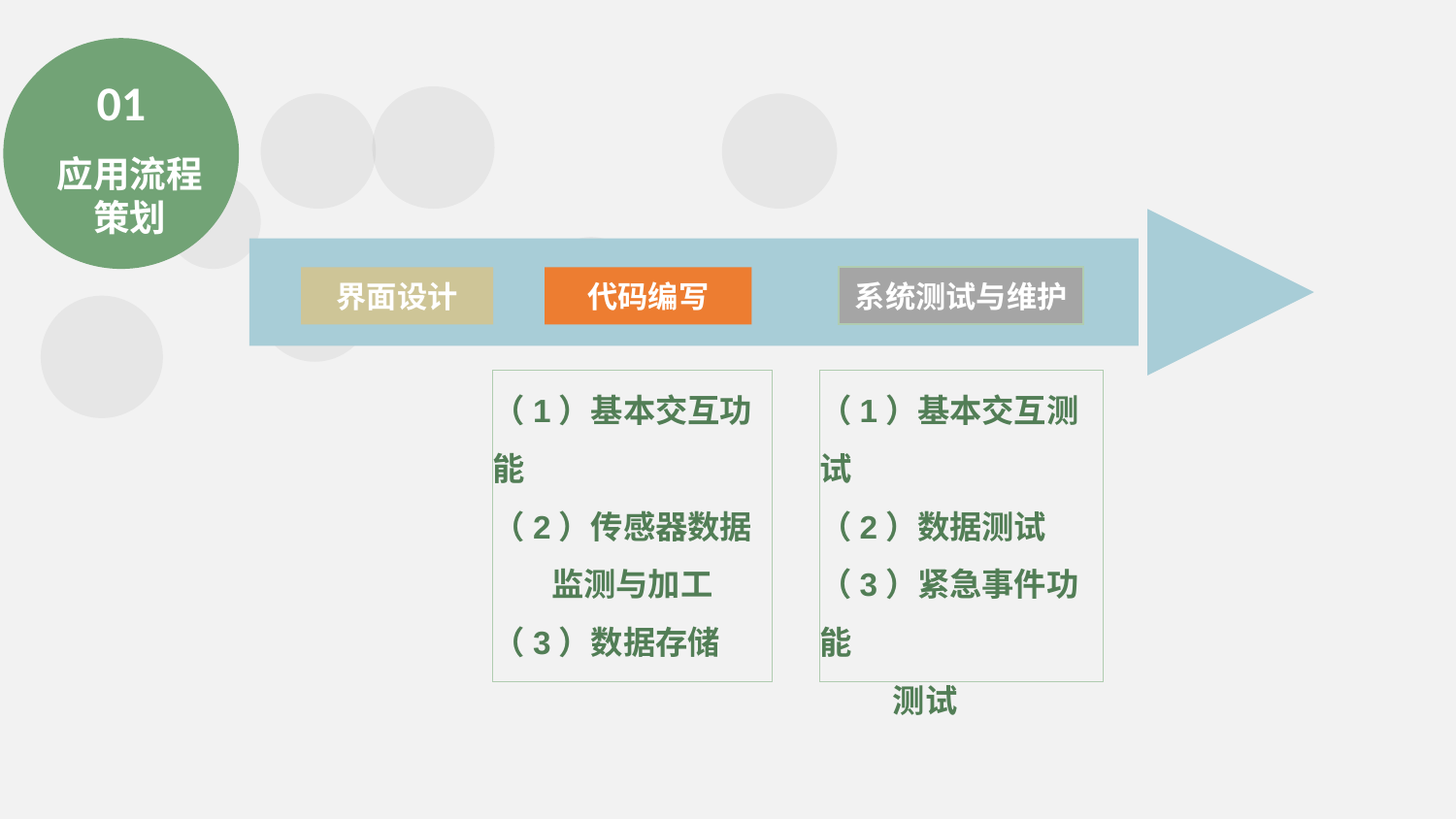

01

应用流程
策划

代码编写
（1）基本交互功能
（2）传感器数据
       监测与加工
（3）数据存储

界面设计
系统测试与维护
（1）基本交互测试
（2）数据测试
（3）紧急事件功能
         测试